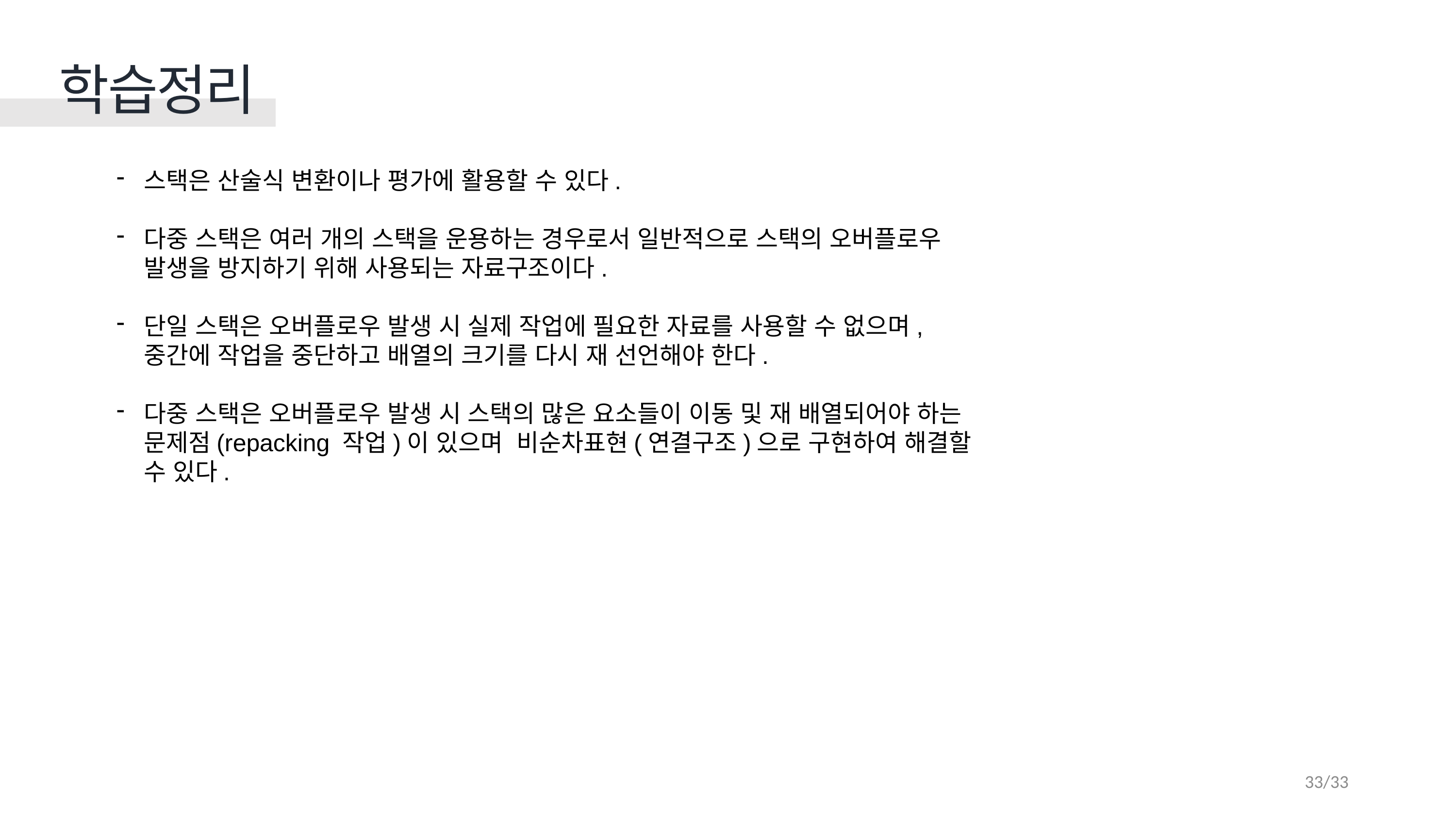

학습정리

스택은 산술식 변환이나 평가에 활용할 수 있다.

다중 스택은 여러 개의 스택을 운용하는 경우로서 일반적으로 스택의 오버플로우 발생을 방지하기 위해 사용되는 자료구조이다.

단일 스택은 오버플로우 발생 시 실제 작업에 필요한 자료를 사용할 수 없으며, 중간에 작업을 중단하고 배열의 크기를 다시 재 선언해야 한다.

다중 스택은 오버플로우 발생 시 스택의 많은 요소들이 이동 및 재 배열되어야 하는 문제점(repacking 작업)이 있으며  비순차표현(연결구조)으로 구현하여 해결할 수 있다.

33/33